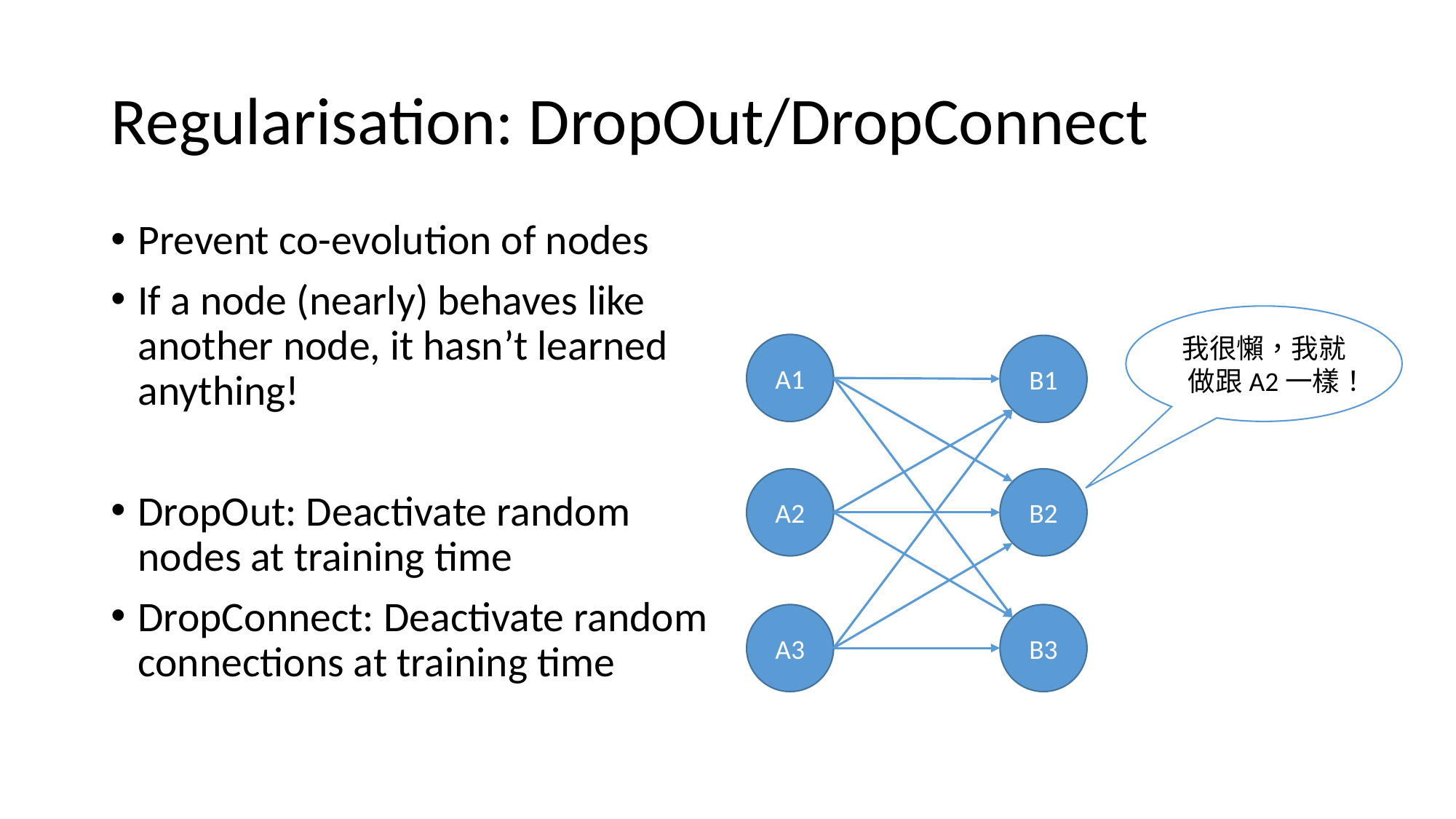

# Regularisation: DropOut/DropConnect
Prevent co-evolution of nodes
If a node (nearly) behaves like another node, it hasn’t learned anything!

DropOut: Deactivate random nodes at training time
DropConnect: Deactivate random connections at training time
我很懶，我就做跟A2一樣！
A1
B1
A2
B2
A3
B3